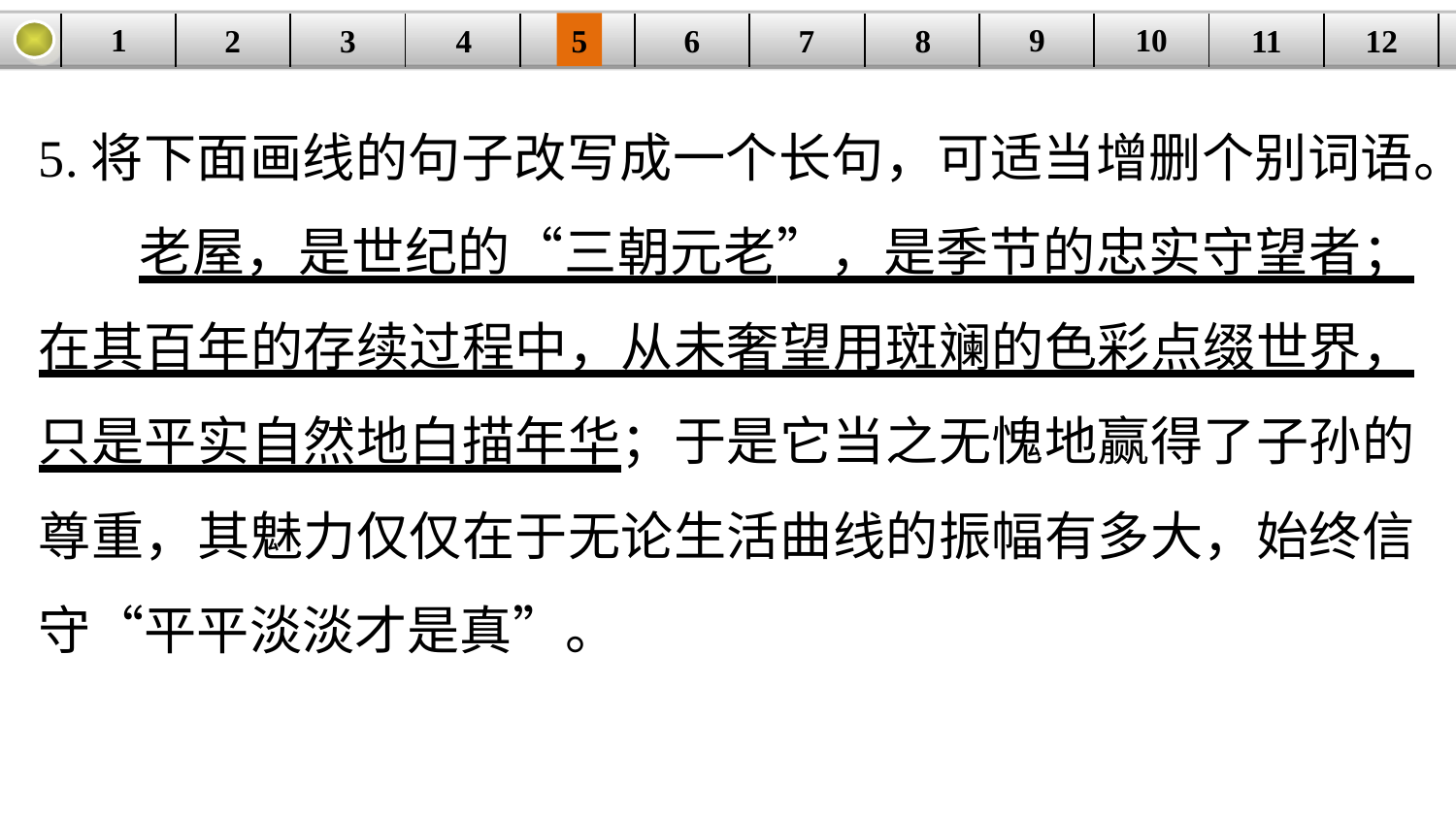

9
10
1
3
4
5
6
8
11
2
12
|  |  |  |  |  |  |  |  |  |  |  |  |
| --- | --- | --- | --- | --- | --- | --- | --- | --- | --- | --- | --- |
7

5.将下面画线的句子改写成一个长句，可适当增删个别词语。
       老屋，是世纪的“三朝元老”，是季节的忠实守望者；在其百年的存续过程中，从未奢望用斑斓的色彩点缀世界，只是平实自然地白描年华；于是它当之无愧地赢得了子孙的尊重，其魅力仅仅在于无论生活曲线的振幅有多大，始终信守“平平淡淡才是真”。